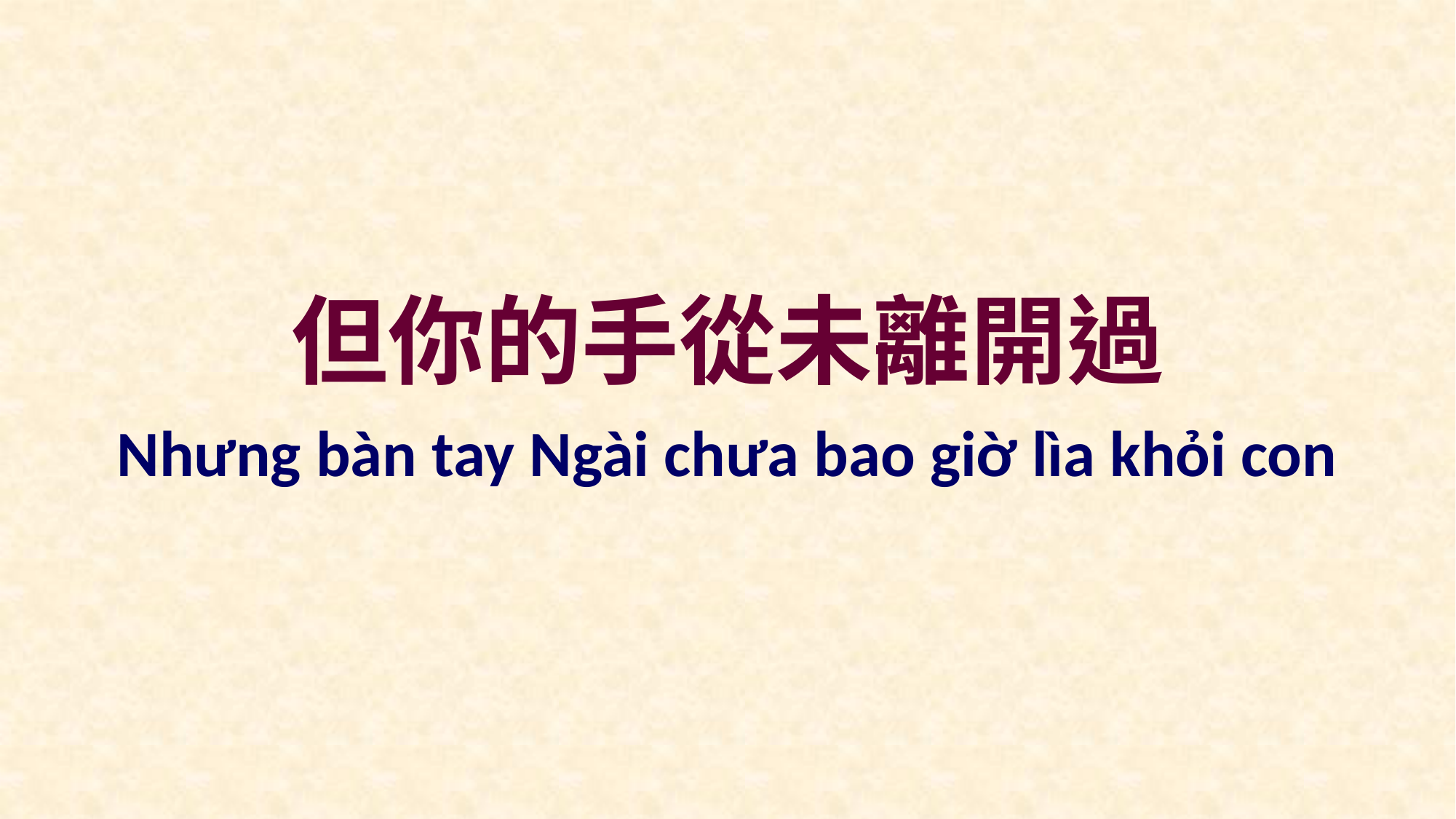

但你的手從未離開過
Nhưng bàn tay Ngài chưa bao giờ lìa khỏi con